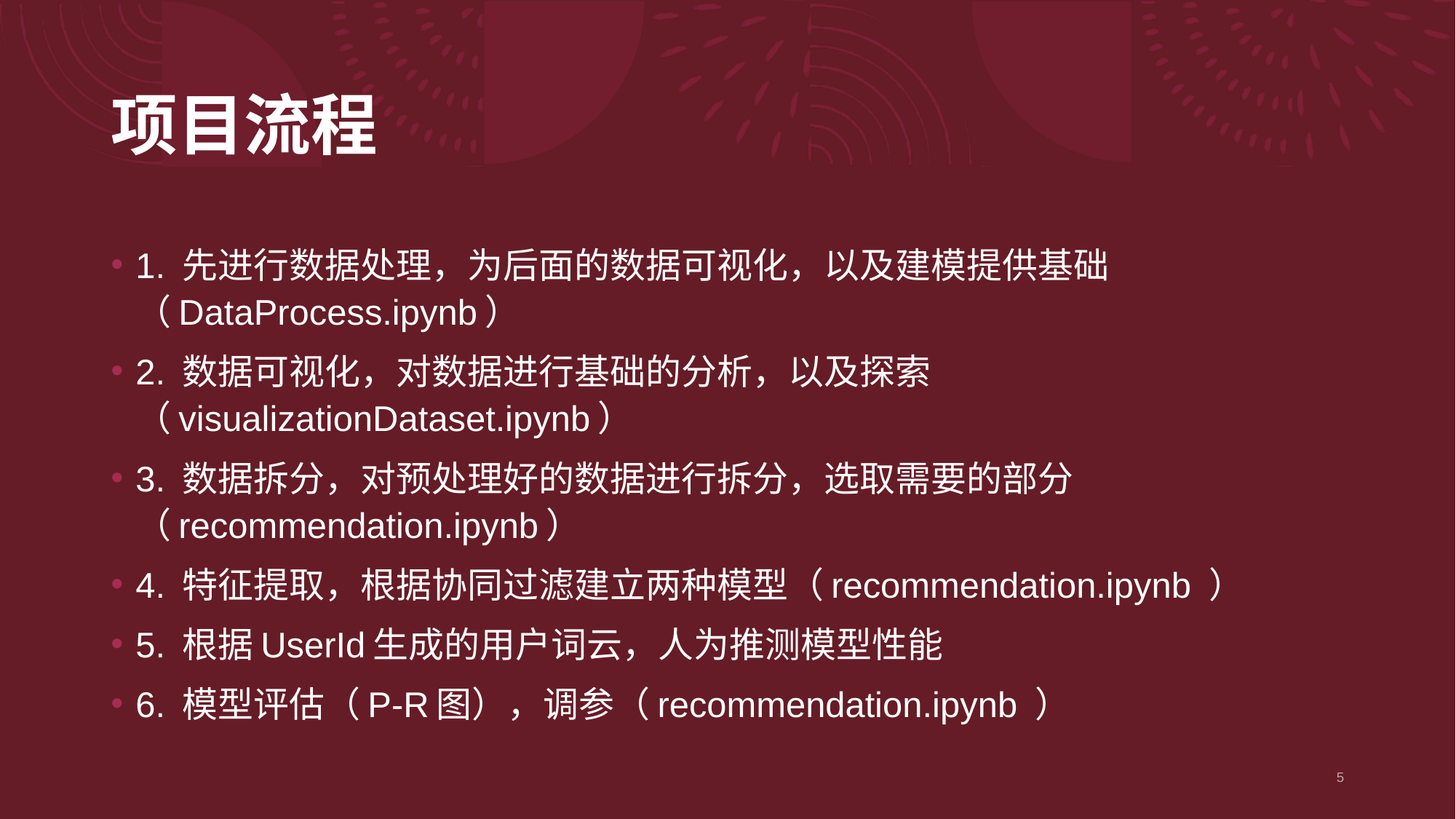

# 项目流程
1. 先进行数据处理，为后面的数据可视化，以及建模提供基础（DataProcess.ipynb）
2. 数据可视化，对数据进行基础的分析，以及探索（visualizationDataset.ipynb）
3. 数据拆分，对预处理好的数据进行拆分，选取需要的部分（recommendation.ipynb）
4. 特征提取，根据协同过滤建立两种模型（recommendation.ipynb ）
5. 根据UserId生成的用户词云，人为推测模型性能
6. 模型评估（P-R图），调参（recommendation.ipynb ）

5